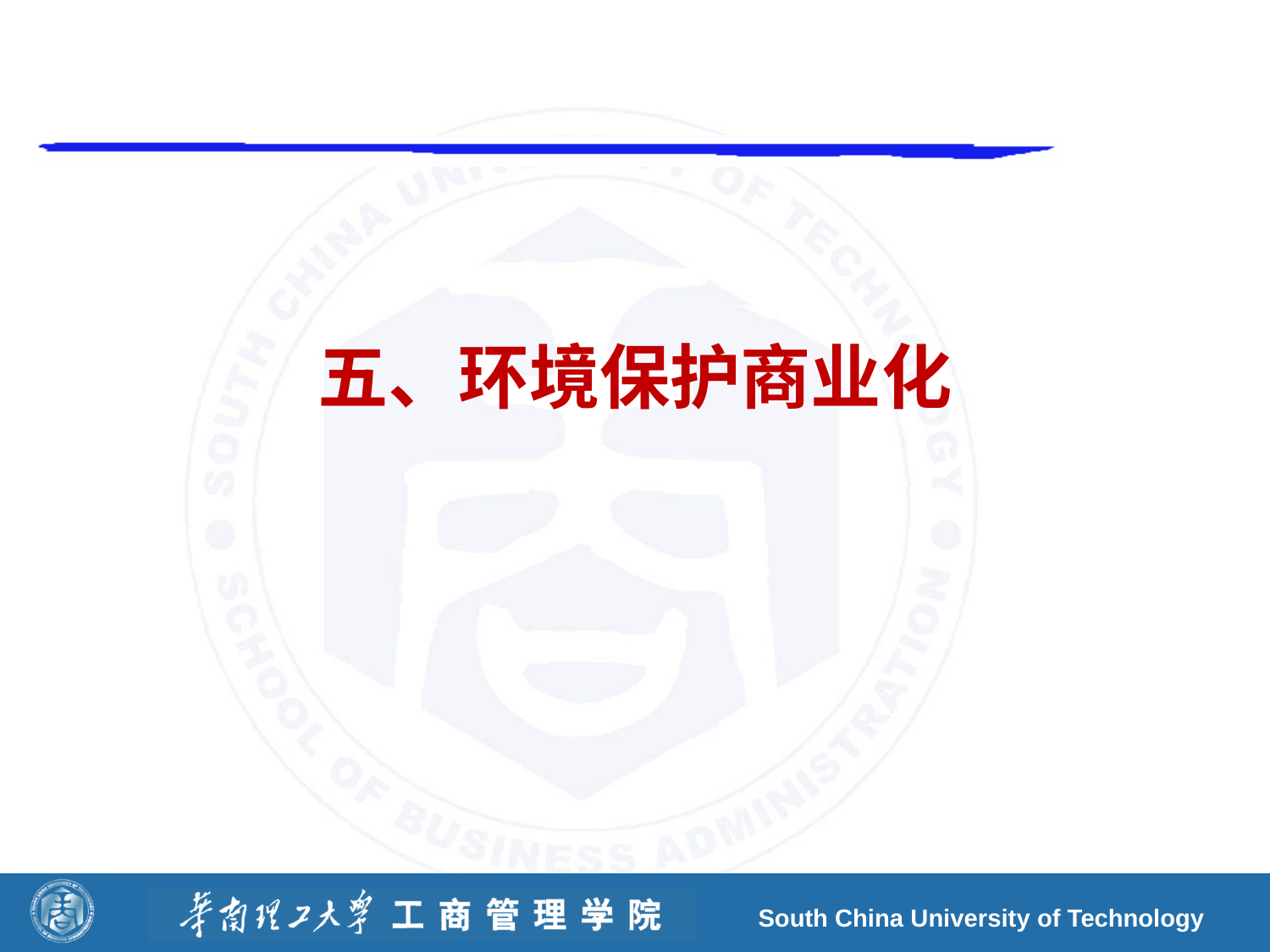

# 五、环境保护商业化
South China University of Technology